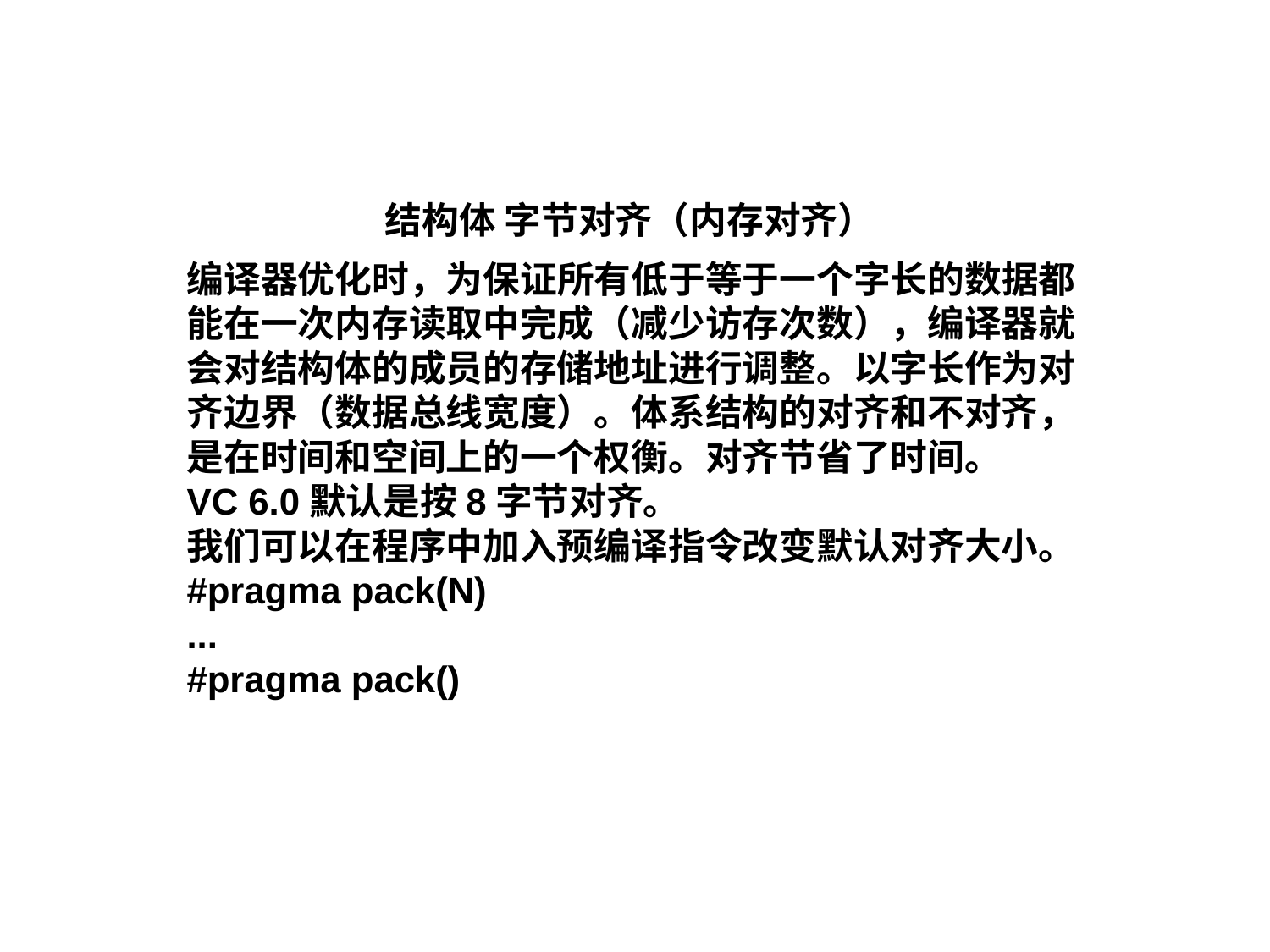

结构体 字节对齐（内存对齐）
编译器优化时，为保证所有低于等于一个字长的数据都能在一次内存读取中完成（减少访存次数），编译器就会对结构体的成员的存储地址进行调整。以字长作为对齐边界（数据总线宽度）。体系结构的对齐和不对齐，是在时间和空间上的一个权衡。对齐节省了时间。
VC 6.0默认是按8字节对齐。
我们可以在程序中加入预编译指令改变默认对齐大小。
#pragma pack(N)
...
#pragma pack()